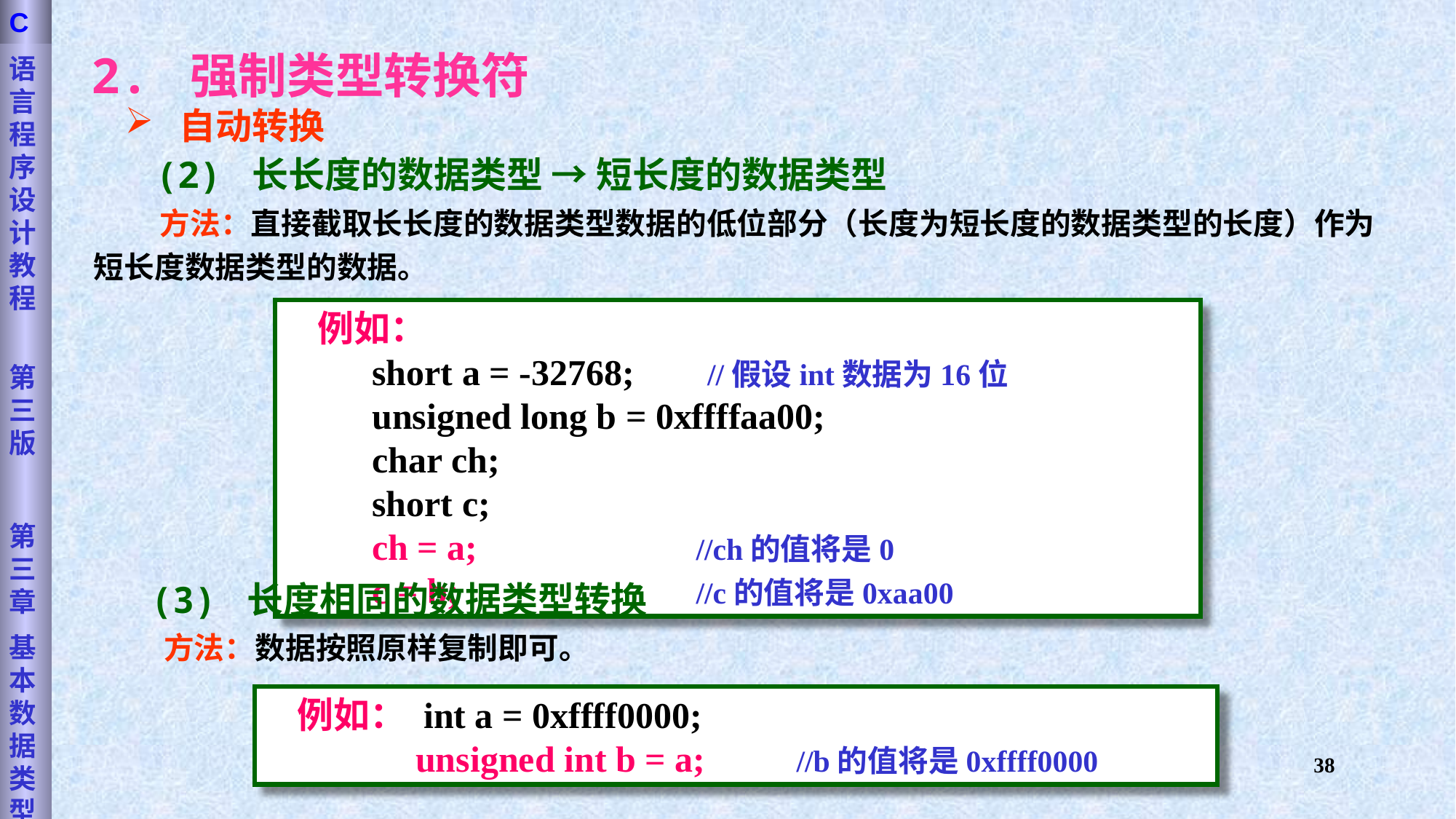

语言程序设计教程
第三版

第三章
基本数据类型
C
2. 强制类型转换符
自动转换
(2) 长长度的数据类型 → 短长度的数据类型
       方法：直接截取长长度的数据类型数据的低位部分（长度为短长度的数据类型的长度）作为短长度数据类型的数据。
例如：
      short a = -32768;        //假设int数据为16位
      unsigned long b = 0xffffaa00;
      char ch;
      short c;
      ch = a;                        //ch的值将是0
      c = b;                          //c的值将是0xaa00
yy………y
xx………x
长长度的数据类型

xx………x
短长度的数据类型
(3) 长度相同的数据类型转换
    方法：数据按照原样复制即可。
例如： int a = 0xffff0000;
             unsigned int b = a;          //b的值将是0xffff0000
38